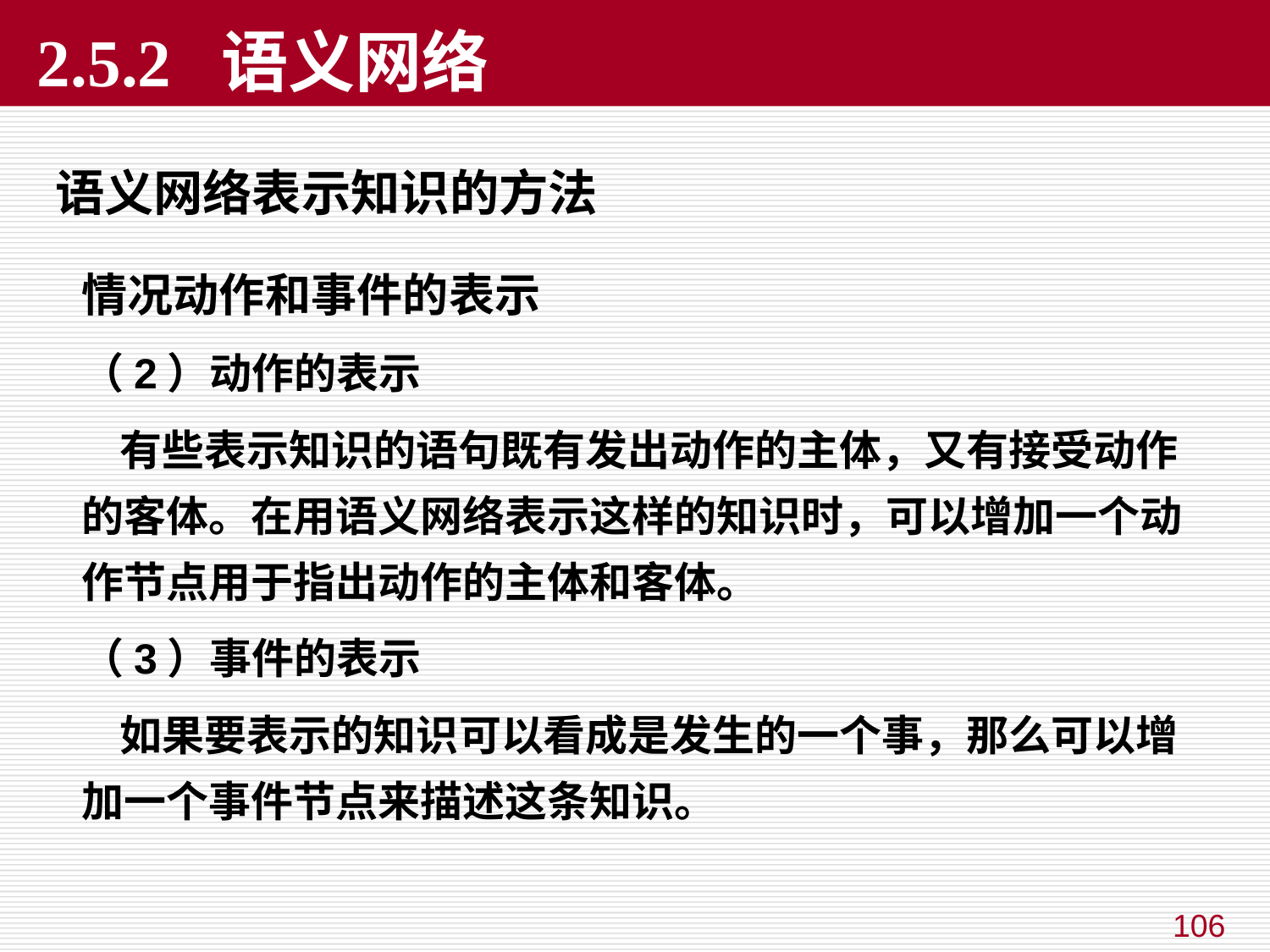

# 2.5.2  语义网络
语义网络表示知识的方法
情况动作和事件的表示
（2）动作的表示
   有些表示知识的语句既有发出动作的主体，又有接受动作的客体。在用语义网络表示这样的知识时，可以增加一个动作节点用于指出动作的主体和客体。
（3）事件的表示
   如果要表示的知识可以看成是发生的一个事，那么可以增加一个事件节点来描述这条知识。
106